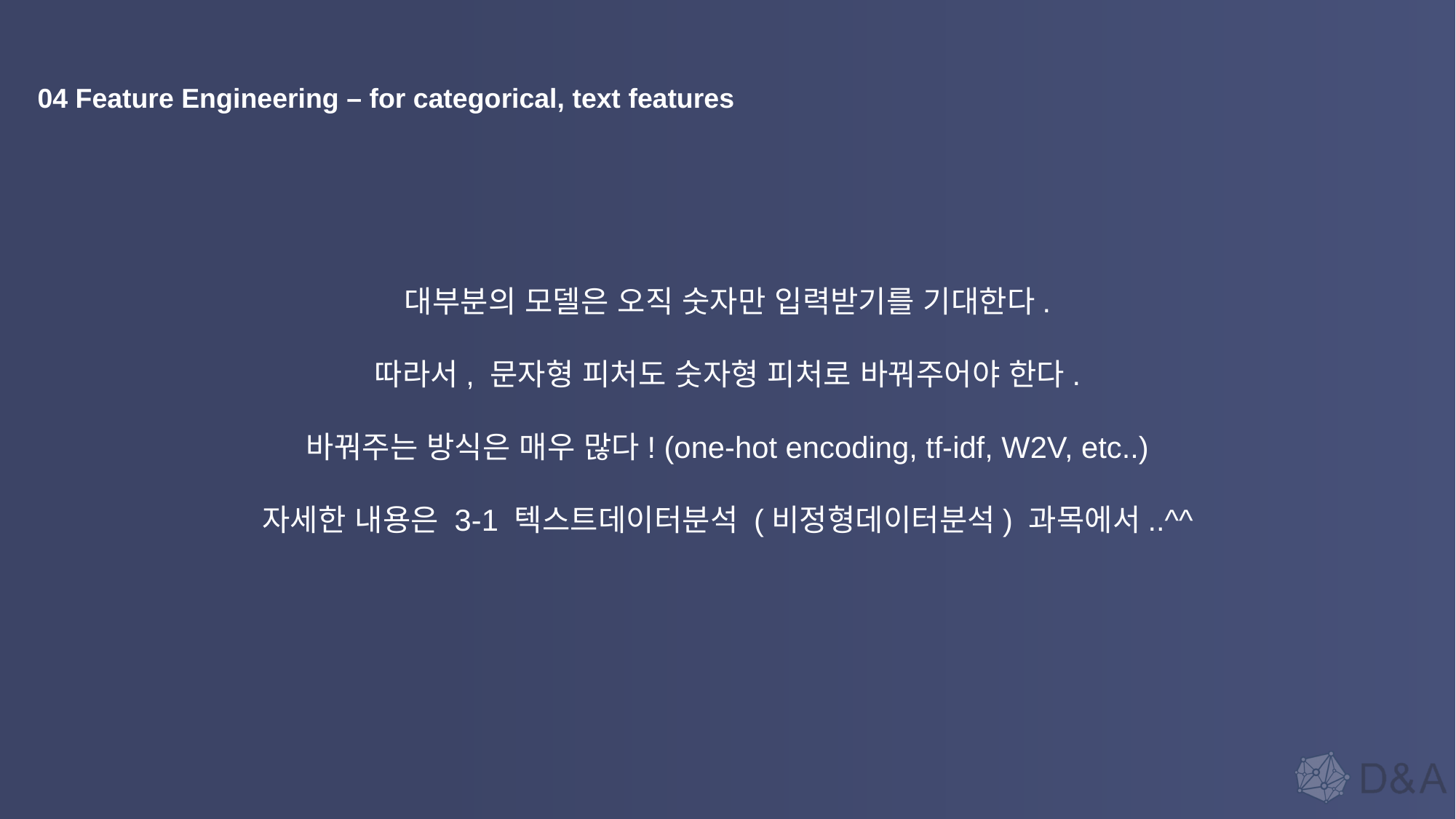

04 Feature Engineering – for categorical, text features

대부분의 모델은 오직 숫자만 입력받기를 기대한다.

따라서, 문자형 피처도 숫자형 피처로 바꿔주어야 한다.

바꿔주는 방식은 매우 많다! (one-hot encoding, tf-idf, W2V, etc..)

자세한 내용은 3-1 텍스트데이터분석 (비정형데이터분석) 과목에서..^^